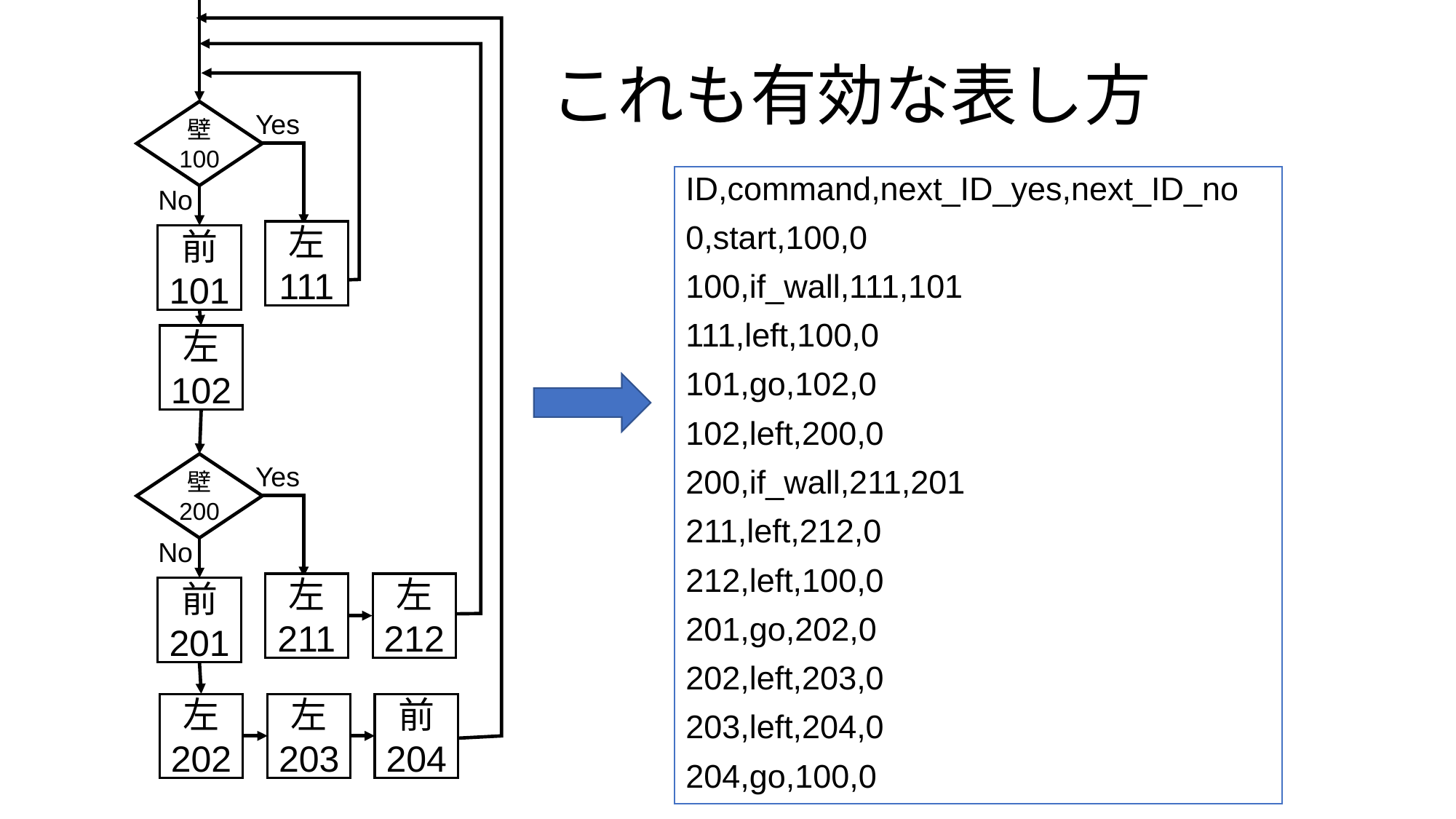

# これも有効な表し方

壁
100
Yes

No
ID,command,next_ID_yes,next_ID_no
0,start,100,0
100,if_wall,111,101
111,left,100,0
101,go,102,0
102,left,200,0
200,if_wall,211,201
211,left,212,0
212,left,100,0
201,go,202,0
202,left,203,0
203,left,204,0
204,go,100,0
左
111
前
101
左
102

壁
200
Yes

No
左
211
左
212
前
201
左
202
左
203
前
204